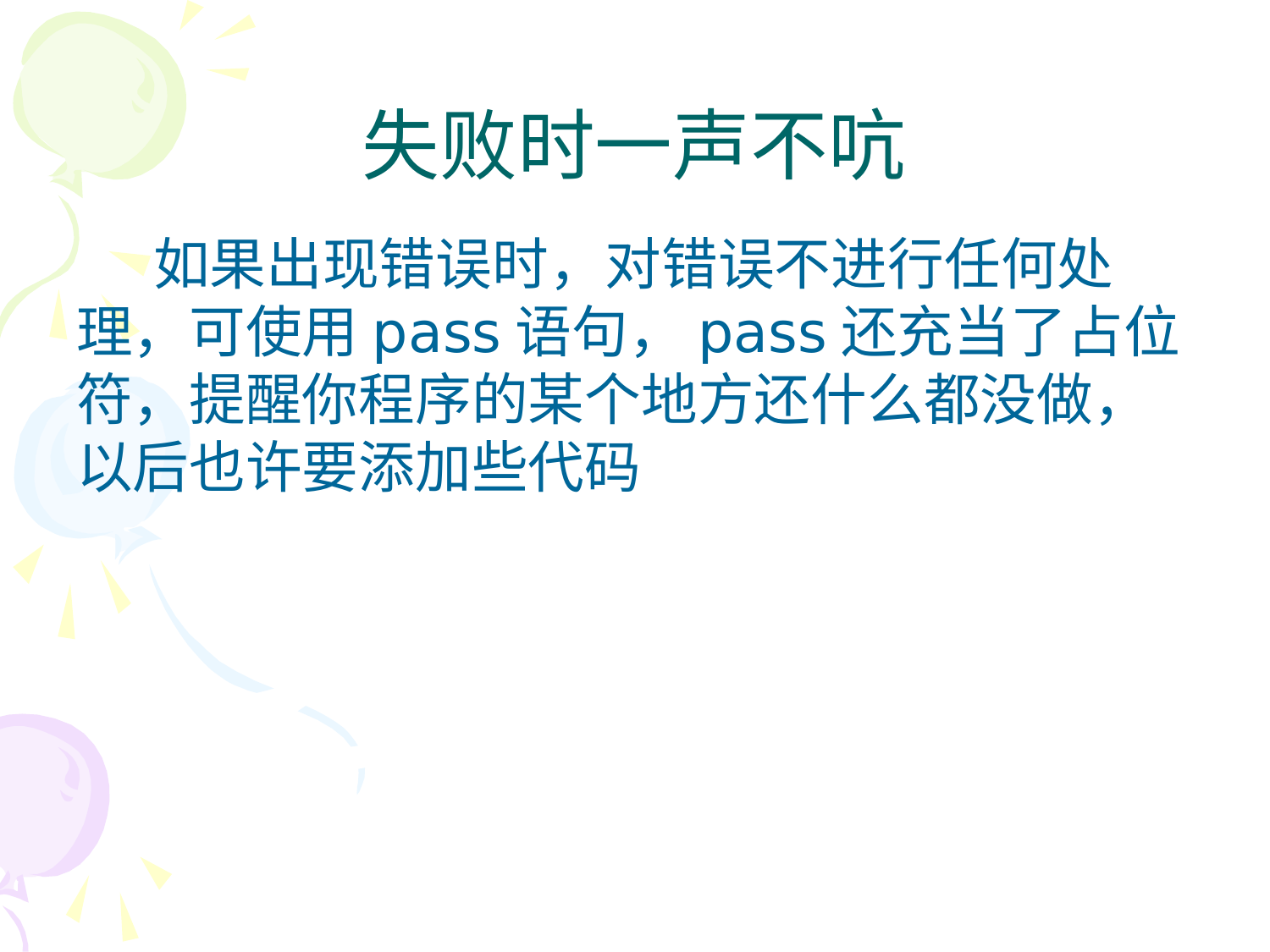

# 失败时一声不吭
     如果出现错误时，对错误不进行任何处理，可使用pass语句，pass还充当了占位符，提醒你程序的某个地方还什么都没做，以后也许要添加些代码